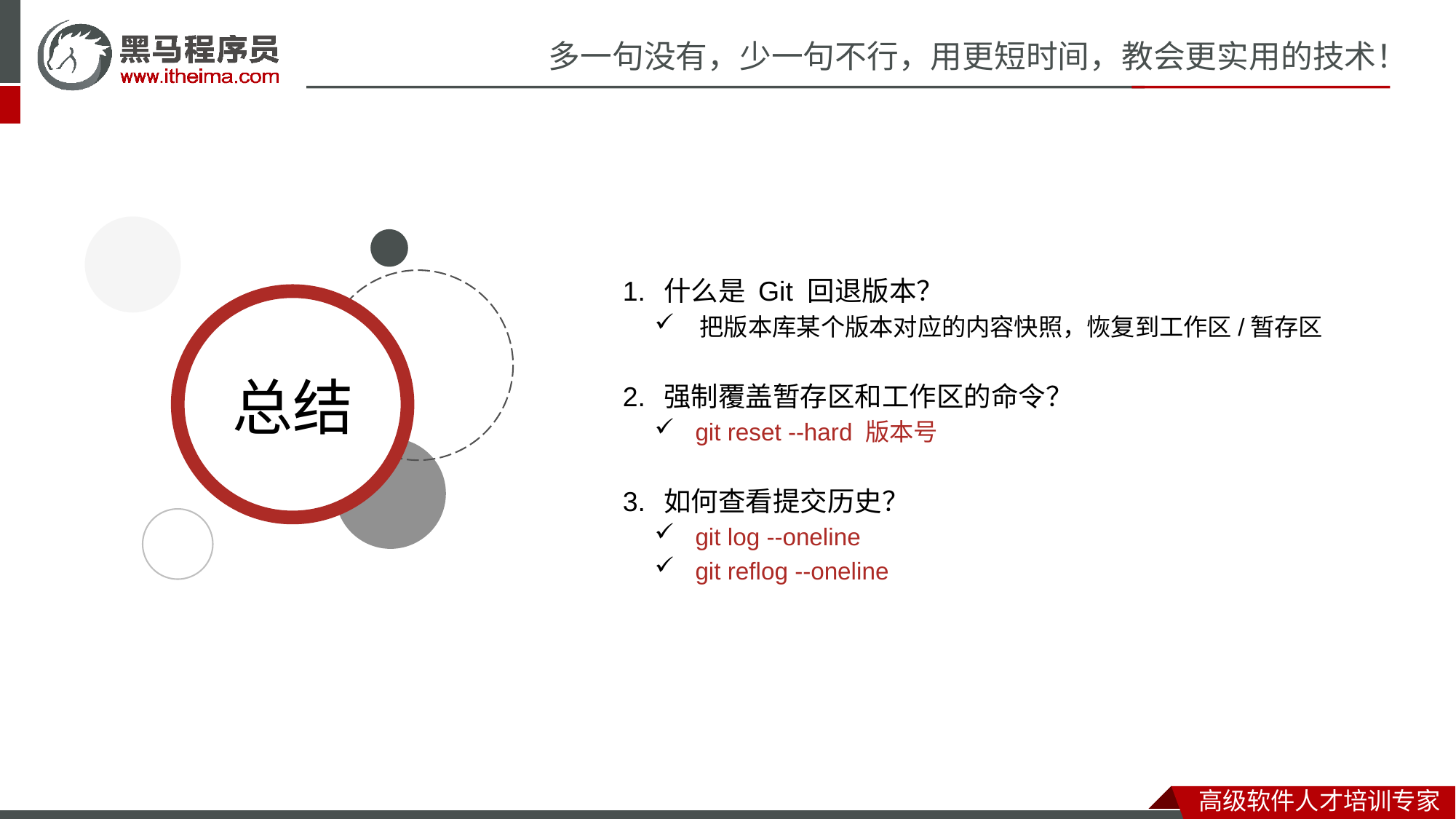

什么是 Git 回退版本？
 把版本库某个版本对应的内容快照，恢复到工作区/暂存区
强制覆盖暂存区和工作区的命令？
 git reset --hard 版本号
如何查看提交历史？
 git log --oneline
 git reflog --oneline